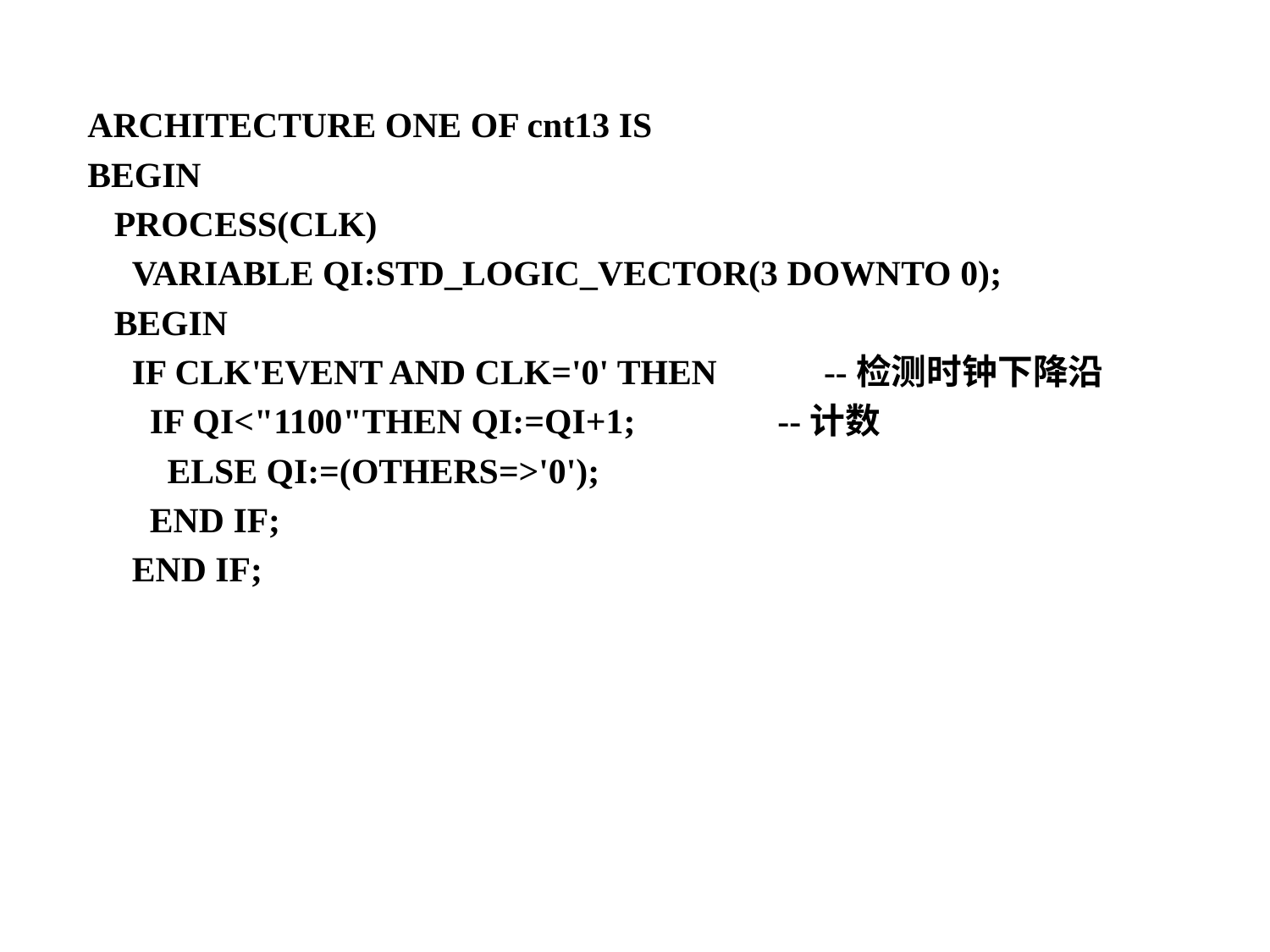

ARCHITECTURE ONE OF cnt13 IS
BEGIN
   PROCESS(CLK)
     VARIABLE QI:STD_LOGIC_VECTOR(3 DOWNTO 0);
   BEGIN
     IF CLK'EVENT AND CLK='0' THEN            --检测时钟下降沿
       IF QI<"1100"THEN QI:=QI+1;                --计数
         ELSE QI:=(OTHERS=>'0');
       END IF;
     END IF;